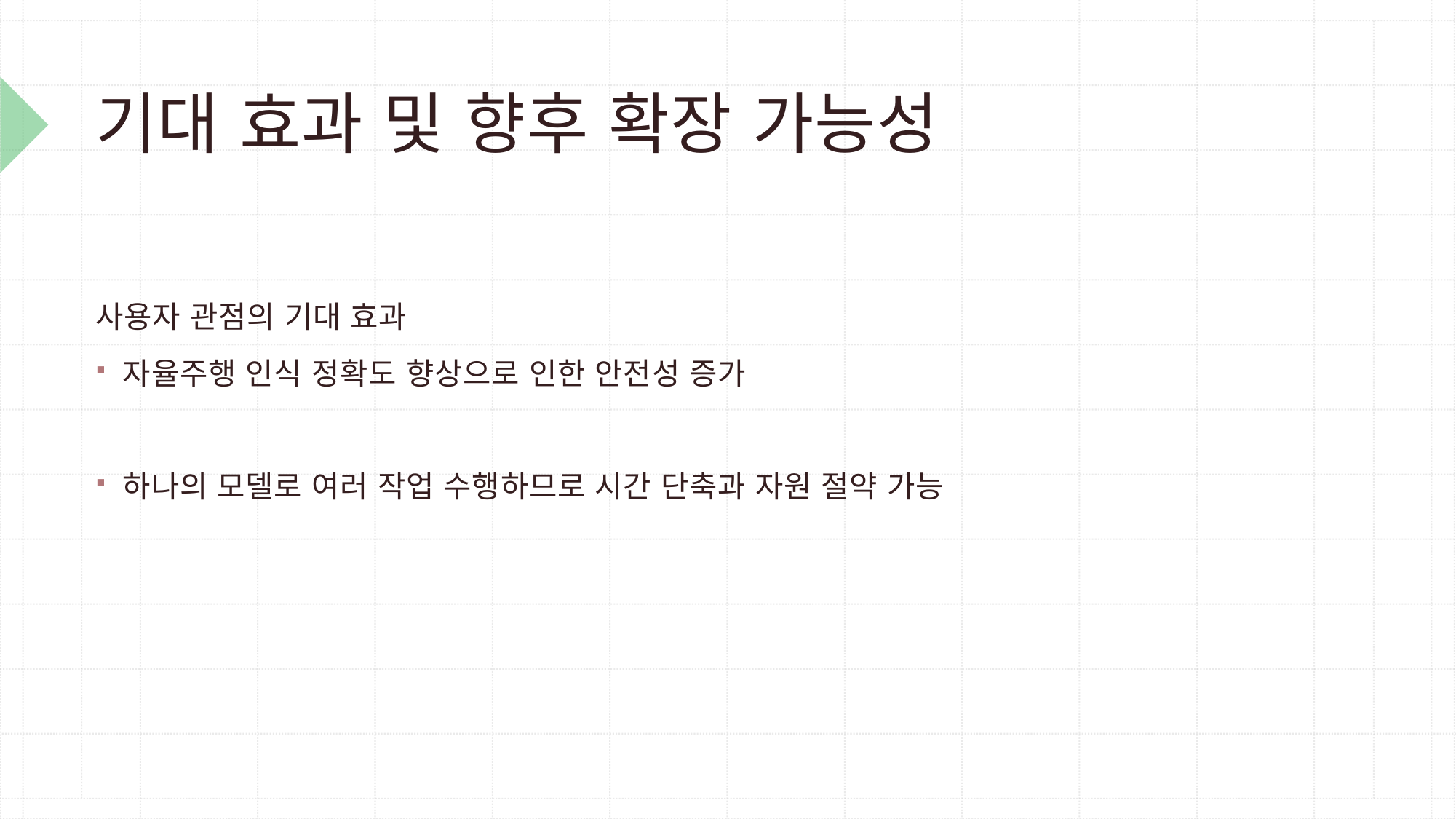

# 기대 효과 및 향후 확장 가능성
사용자 관점의 기대 효과
자율주행 인식 정확도 향상으로 인한 안전성 증가

하나의 모델로 여러 작업 수행하므로 시간 단축과 자원 절약 가능